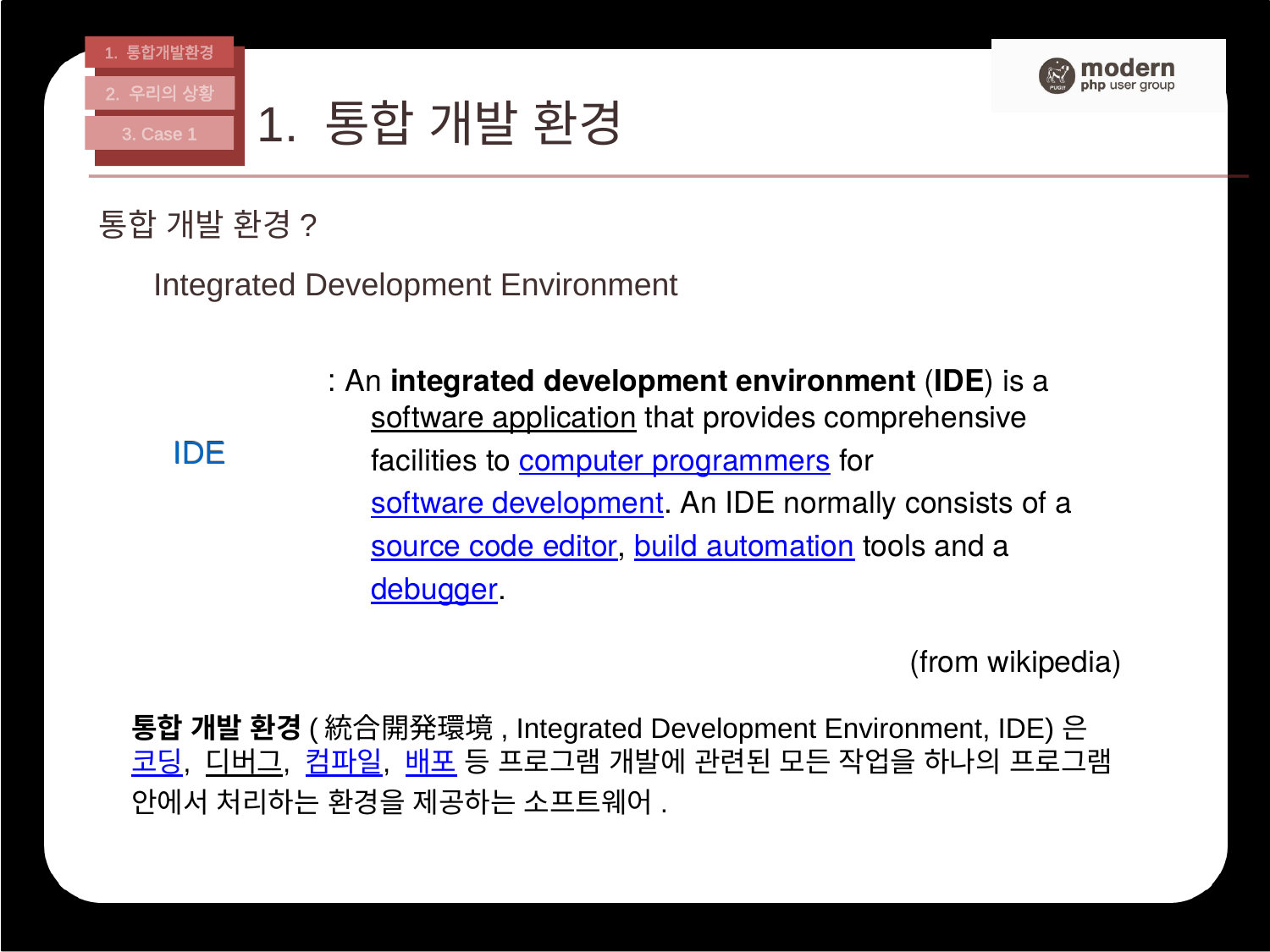

1. 통합개발환경

2. 우리의 상황
1. 통합 개발 환경
3. Case 1
통합 개발 환경?
Integrated Development Environment

: An integrated development environment (IDE) is a software application that provides comprehensive facilities to computer programmers for software development. An IDE normally consists of a source code editor, build automation tools and a debugger.
  (from wikipedia)
IDE
통합 개발 환경(統合開発環境, Integrated Development Environment, IDE)은 코딩, 디버그, 컴파일, 배포 등 프로그램 개발에 관련된 모든 작업을 하나의 프로그램 안에서 처리하는 환경을 제공하는 소프트웨어.